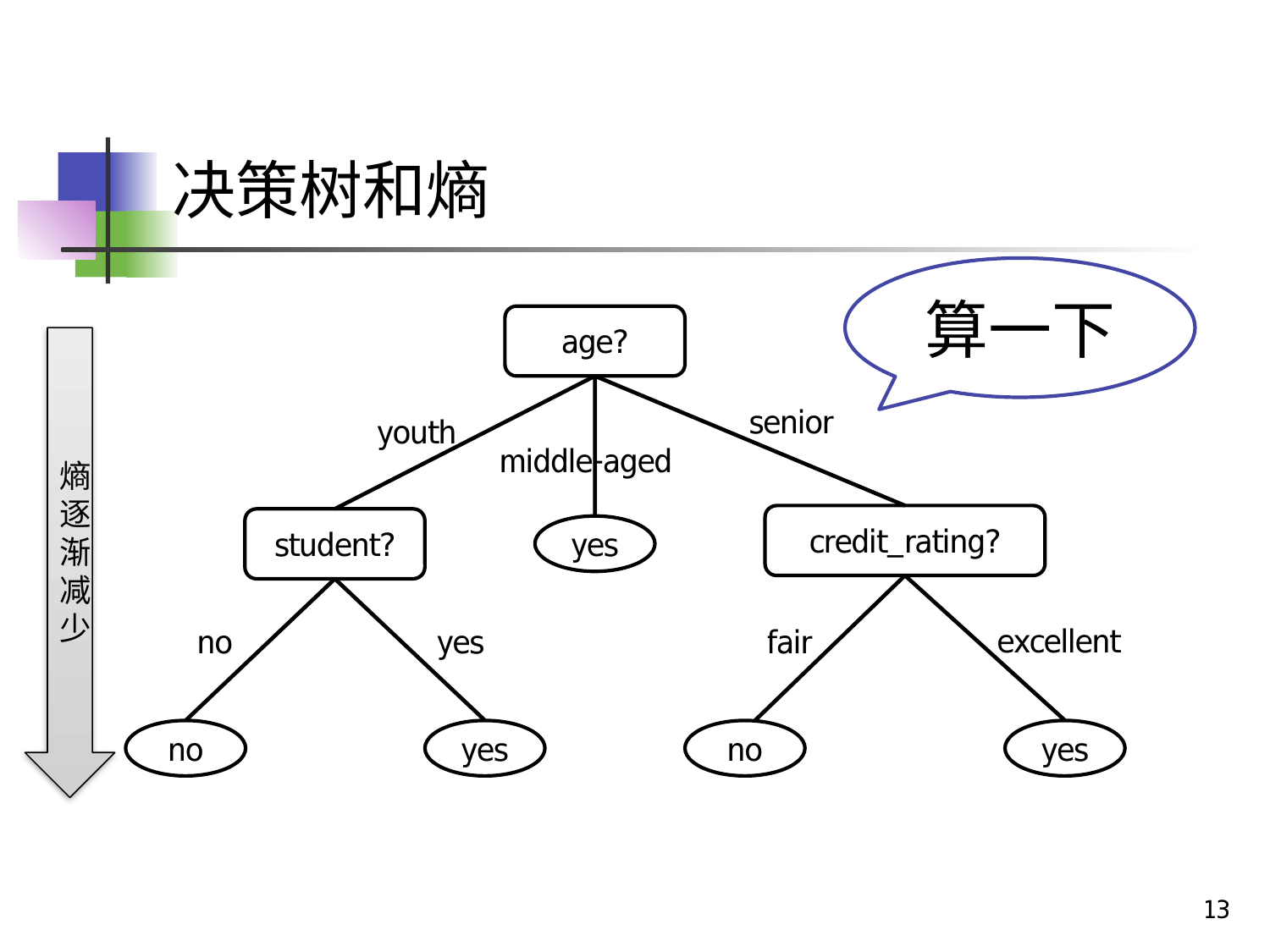

# 决策树和熵
算一下
age?
熵逐渐减少
senior
youth
middle-aged
credit_rating?
student?
yes
excellent
no
yes
fair
no
yes
no
yes
13